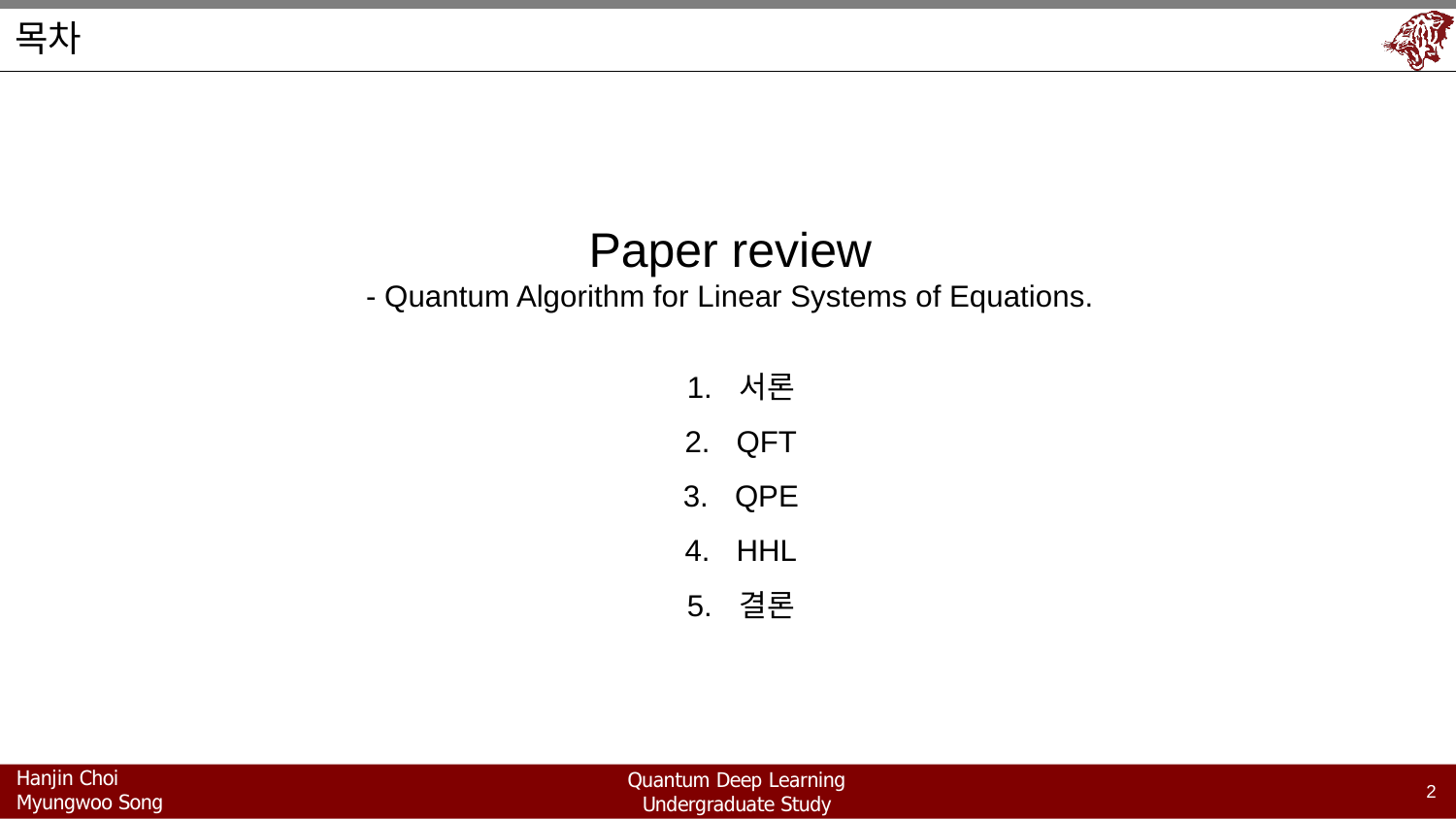

# 목차
Paper review
- Quantum Algorithm for Linear Systems of Equations.

서론
QFT
QPE
HHL
결론
2